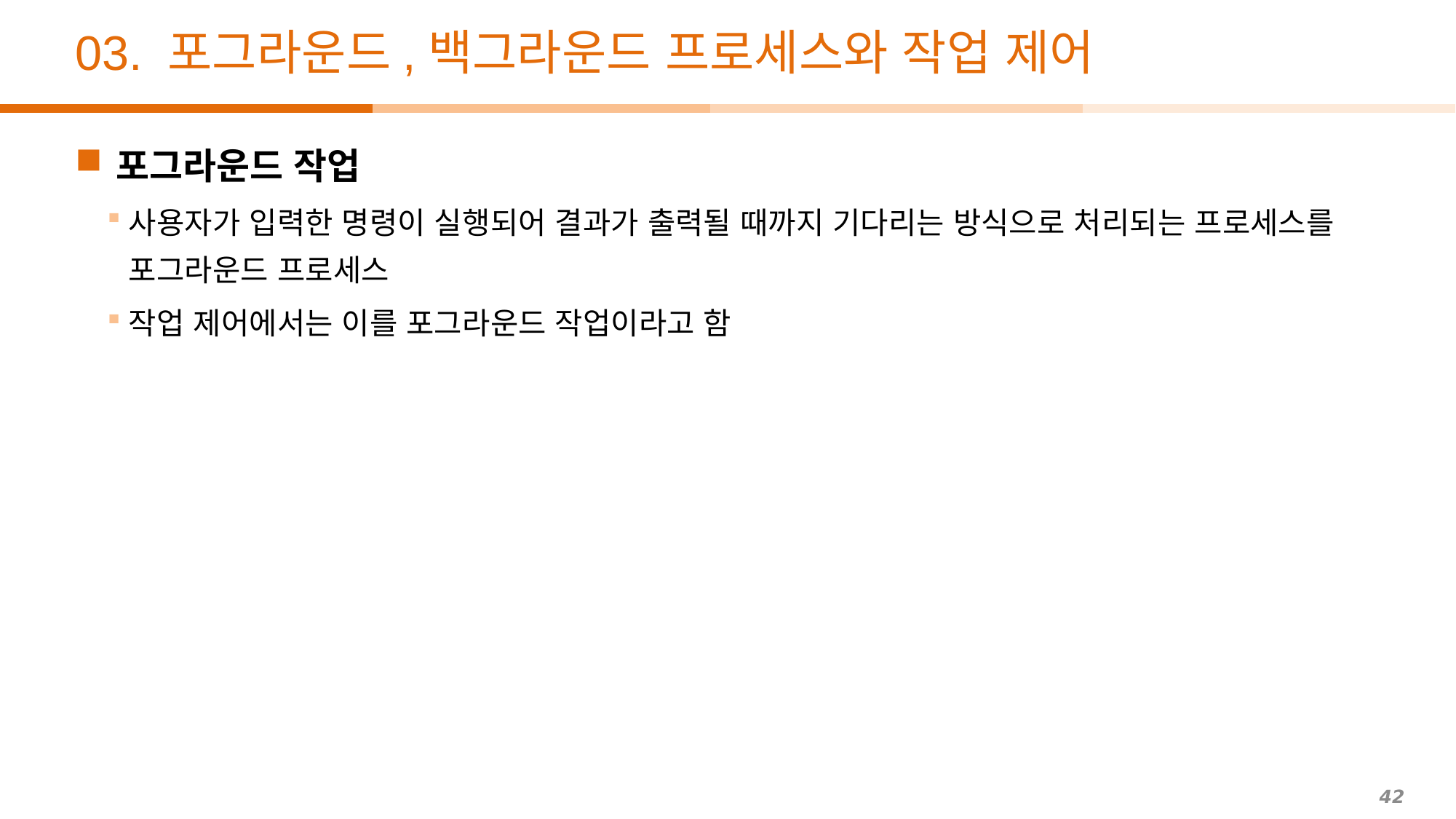

# 03. 포그라운드,백그라운드 프로세스와 작업 제어
포그라운드 작업
사용자가 입력한 명령이 실행되어 결과가 출력될 때까지 기다리는 방식으로 처리되는 프로세스를 포그라운드 프로세스
작업 제어에서는 이를 포그라운드 작업이라고 함